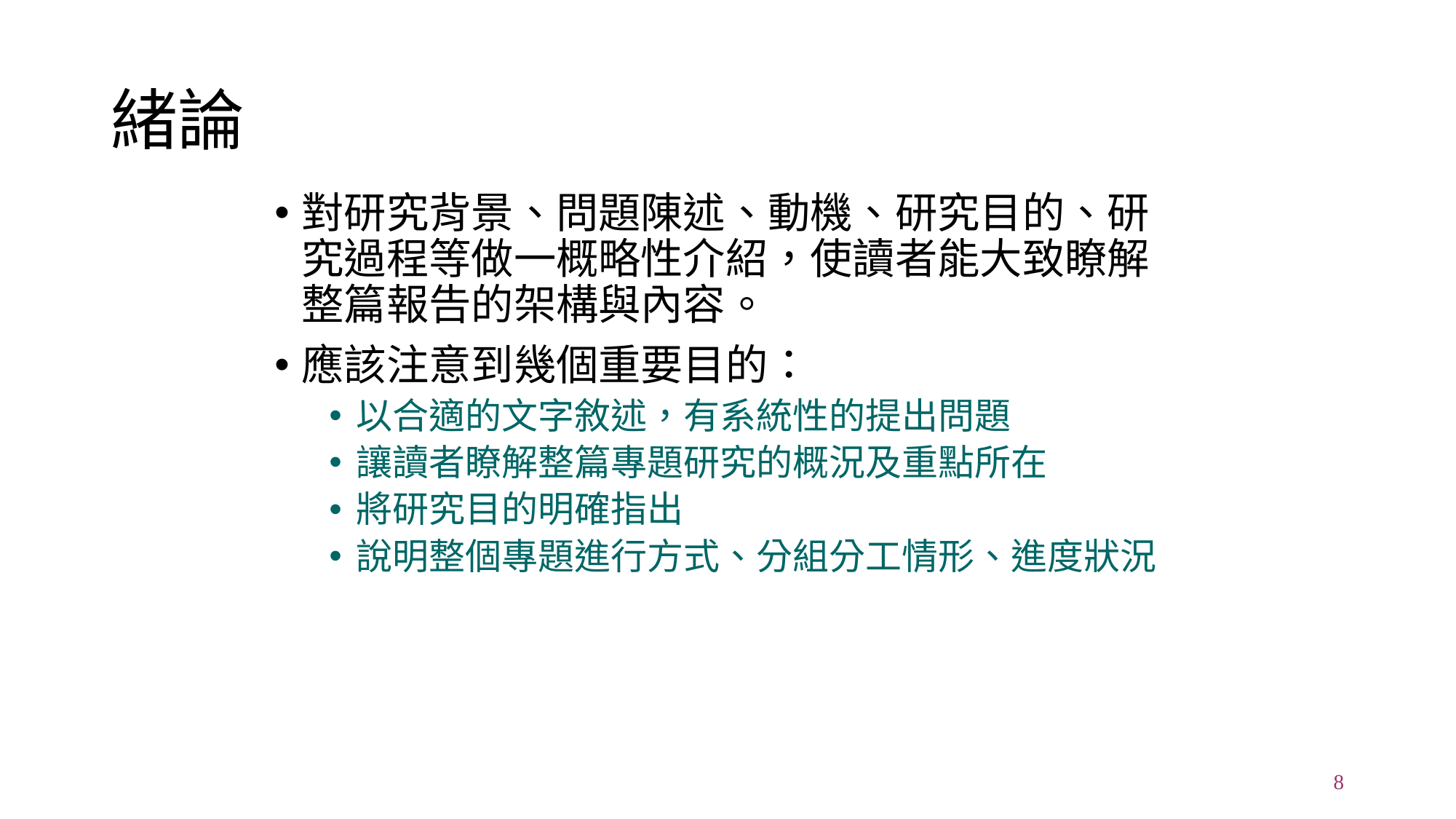

# 緒論
對研究背景、問題陳述、動機、研究目的、研究過程等做一概略性介紹，使讀者能大致瞭解整篇報告的架構與內容。
應該注意到幾個重要目的：
以合適的文字敘述，有系統性的提出問題
讓讀者瞭解整篇專題研究的概況及重點所在
將研究目的明確指出
說明整個專題進行方式、分組分工情形、進度狀況
8